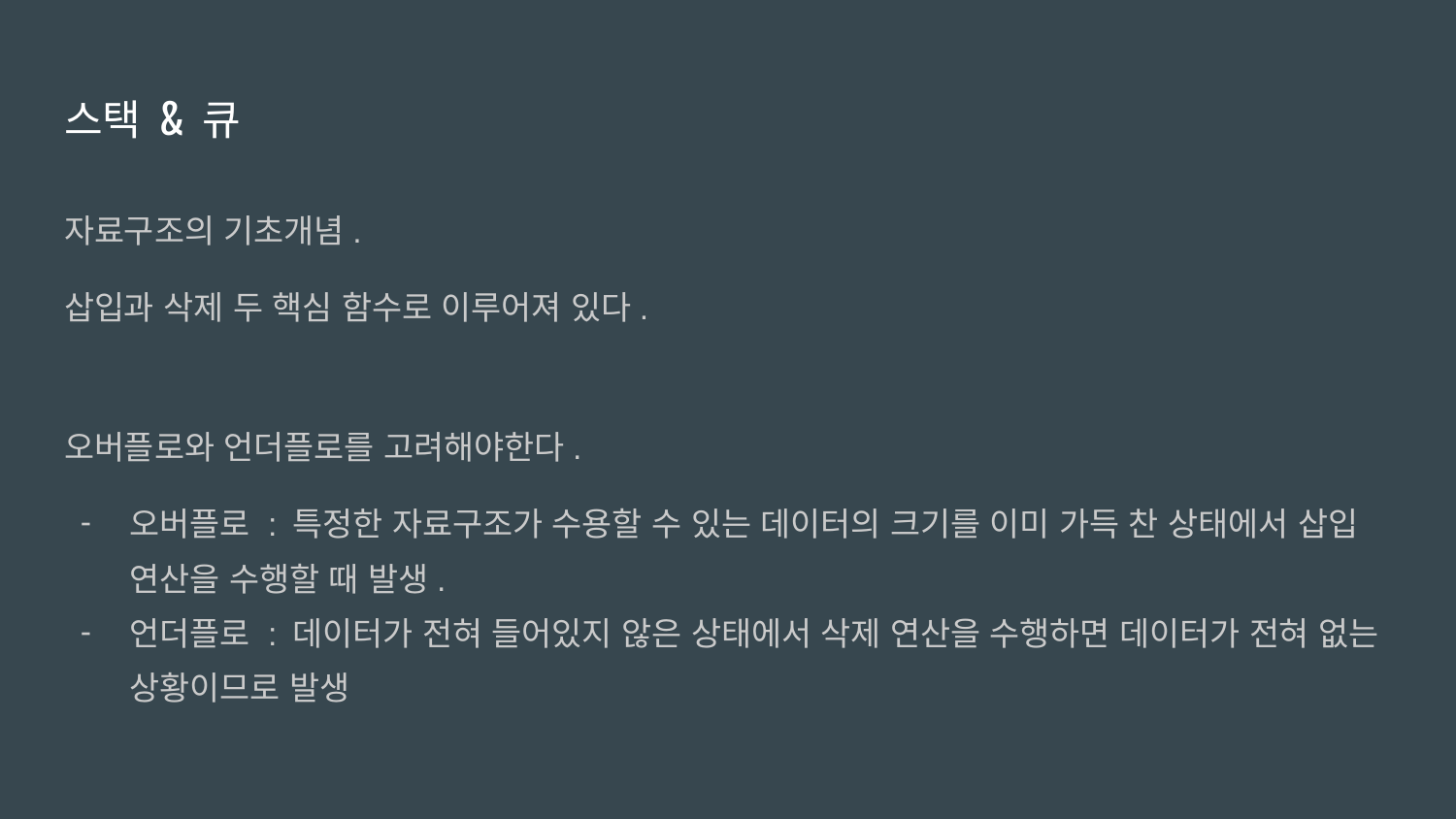

# 스택 & 큐
자료구조의 기초개념.
삽입과 삭제 두 핵심 함수로 이루어져 있다.

오버플로와 언더플로를 고려해야한다.
오버플로 : 특정한 자료구조가 수용할 수 있는 데이터의 크기를 이미 가득 찬 상태에서 삽입 연산을 수행할 때 발생.
언더플로 : 데이터가 전혀 들어있지 않은 상태에서 삭제 연산을 수행하면 데이터가 전혀 없는 상황이므로 발생